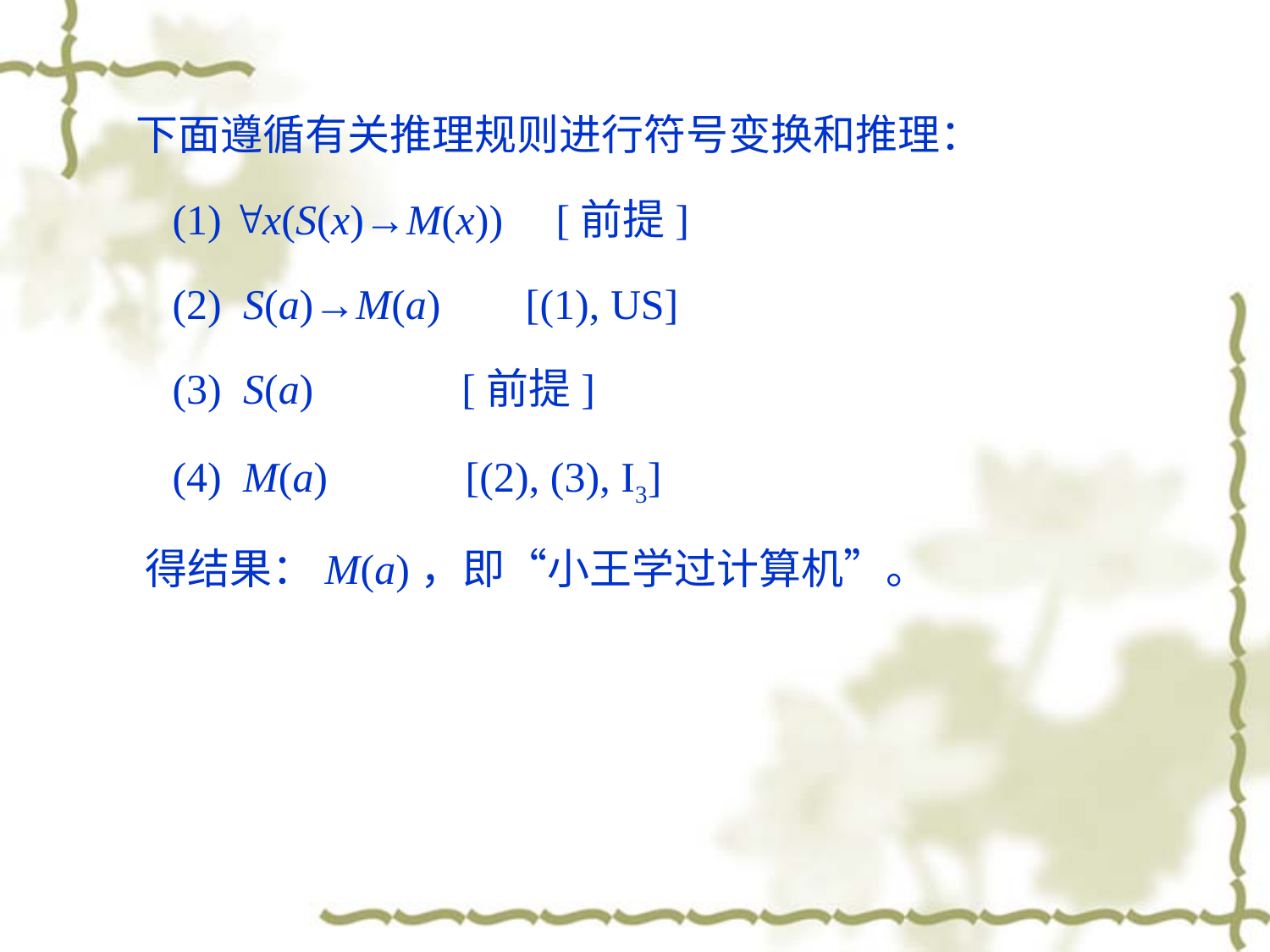

下面遵循有关推理规则进行符号变换和推理：
        (1) ∀x(S(x)→M(x))     [前提]
        (2)  S(a)→M(a)        [(1), US]
        (3)  S(a)              [前提]
        (4)  M(a)             [(2), (3), I3]
     得结果：M(a)，即“小王学过计算机”。